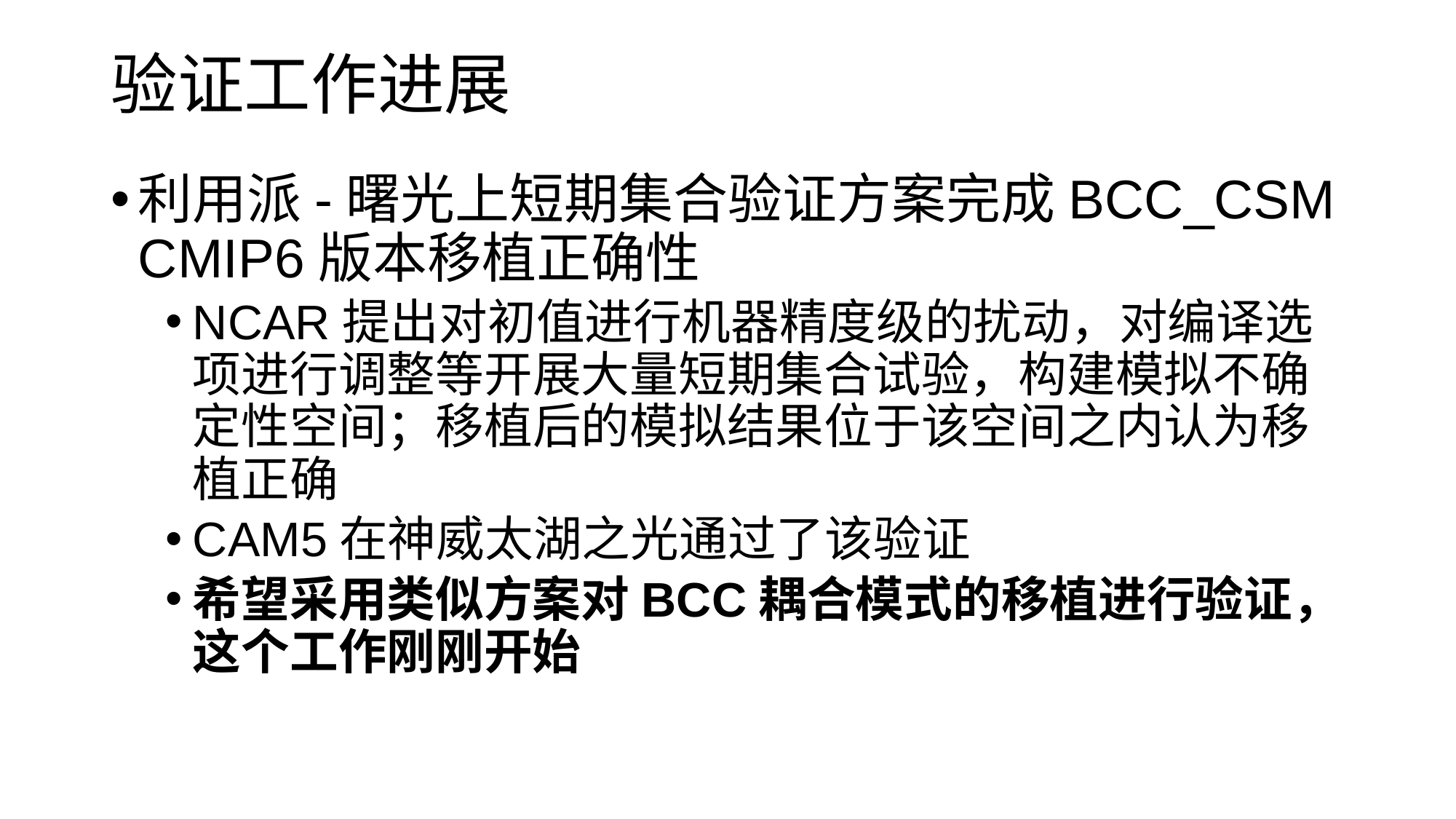

# 验证工作进展
利用派-曙光上短期集合验证方案完成BCC_CSM CMIP6版本移植正确性
NCAR提出对初值进行机器精度级的扰动，对编译选项进行调整等开展大量短期集合试验，构建模拟不确定性空间；移植后的模拟结果位于该空间之内认为移植正确
CAM5在神威太湖之光通过了该验证
希望采用类似方案对BCC耦合模式的移植进行验证，这个工作刚刚开始